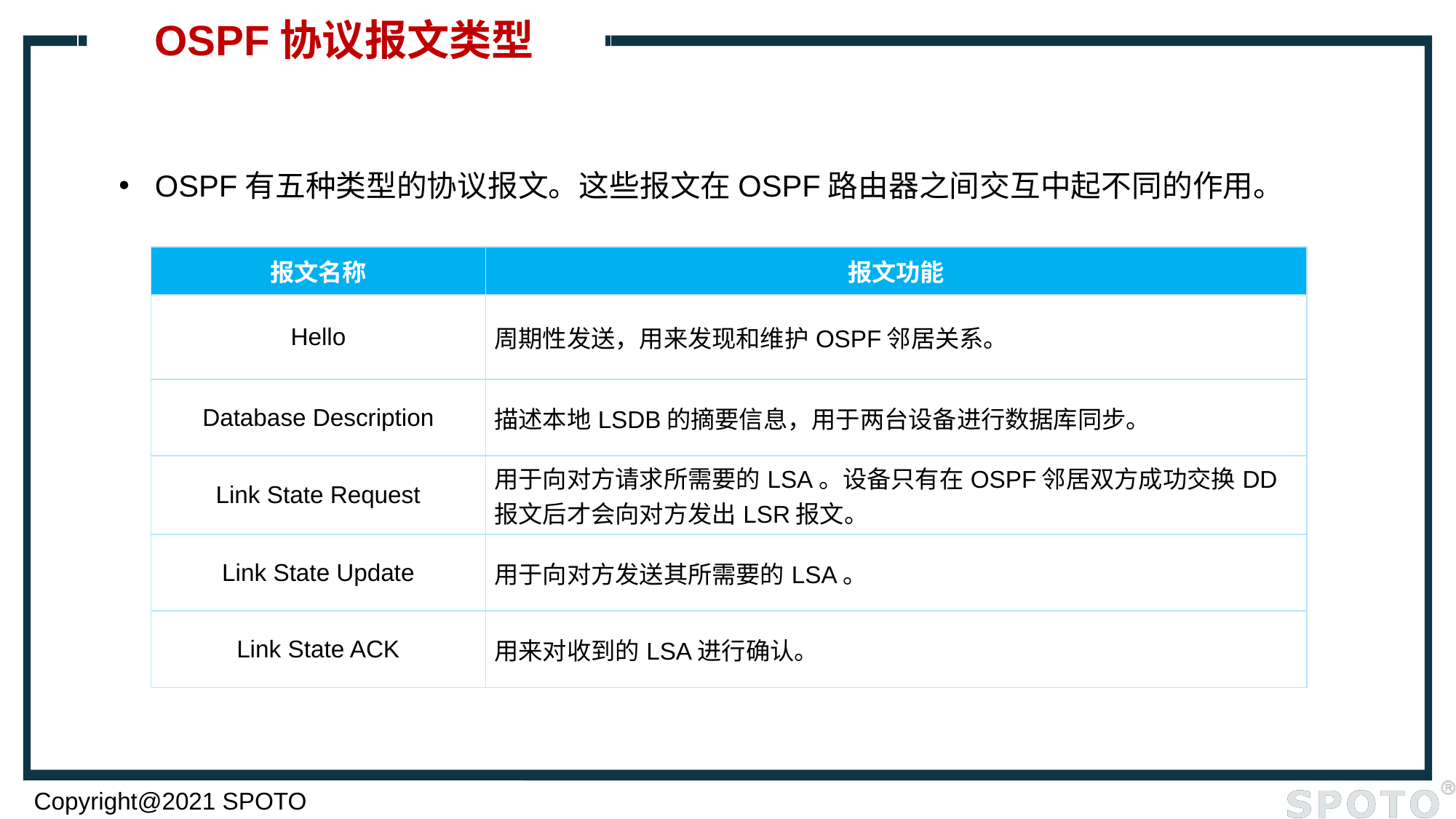

# OSPF协议报文类型
OSPF有五种类型的协议报文。这些报文在OSPF路由器之间交互中起不同的作用。

| 报文名称 | 报文功能 |
| --- | --- |
| Hello | 周期性发送，用来发现和维护OSPF邻居关系。 |
| Database Description | 描述本地LSDB的摘要信息，用于两台设备进行数据库同步。 |
| Link State Request | 用于向对方请求所需要的LSA。设备只有在OSPF邻居双方成功交换DD报文后才会向对方发出LSR报文。 |
| Link State Update | 用于向对方发送其所需要的LSA。 |
| Link State ACK | 用来对收到的LSA进行确认。 |